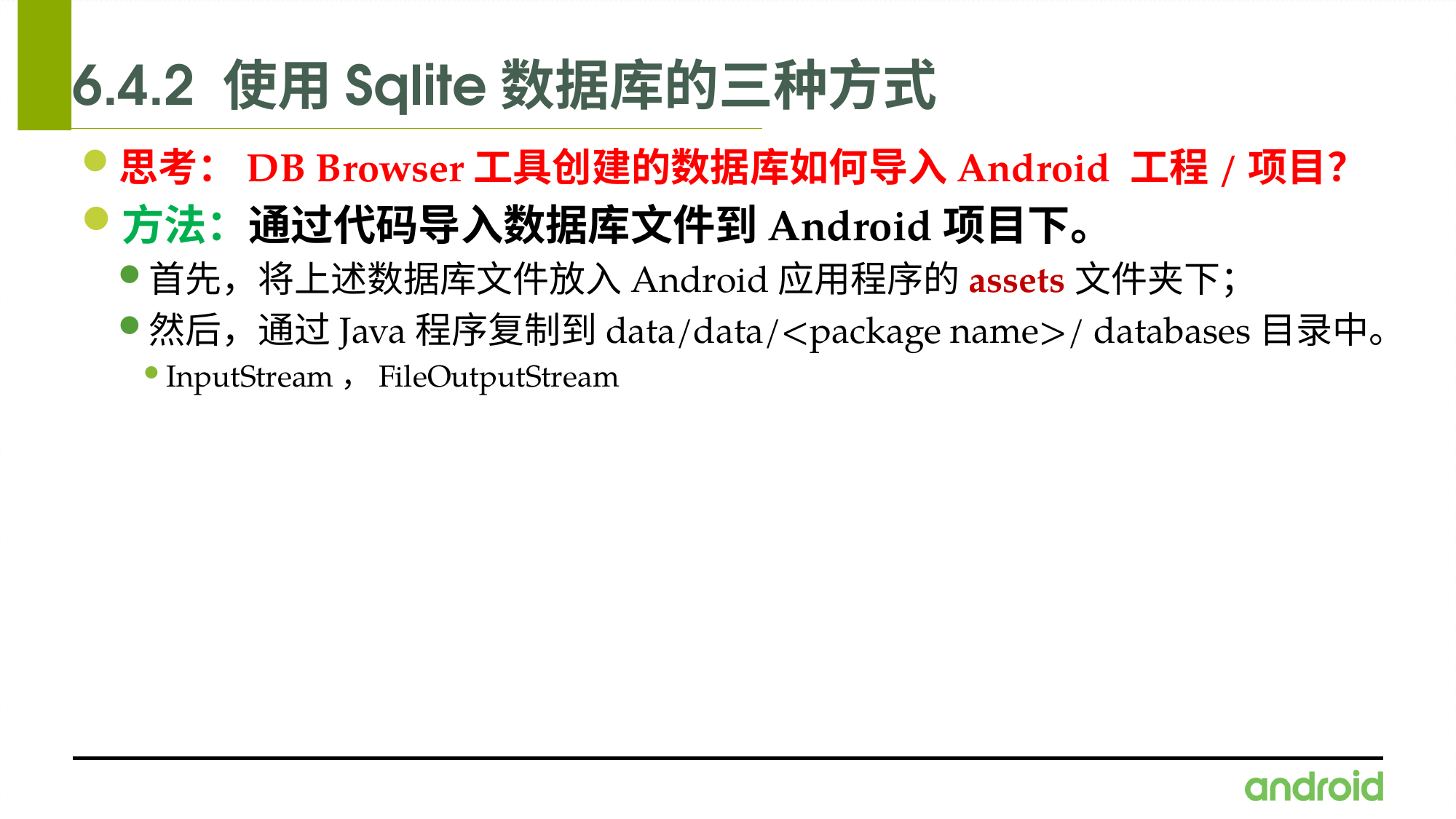

# 6.4.2 使用Sqlite数据库的三种方式
思考：DB Browser工具创建的数据库如何导入Android 工程/项目？
方法：通过代码导入数据库文件到Android项目下。
首先，将上述数据库文件放入Android应用程序的assets文件夹下；
然后，通过Java程序复制到data/data/<package name>/ databases目录中。
InputStream，FileOutputStream